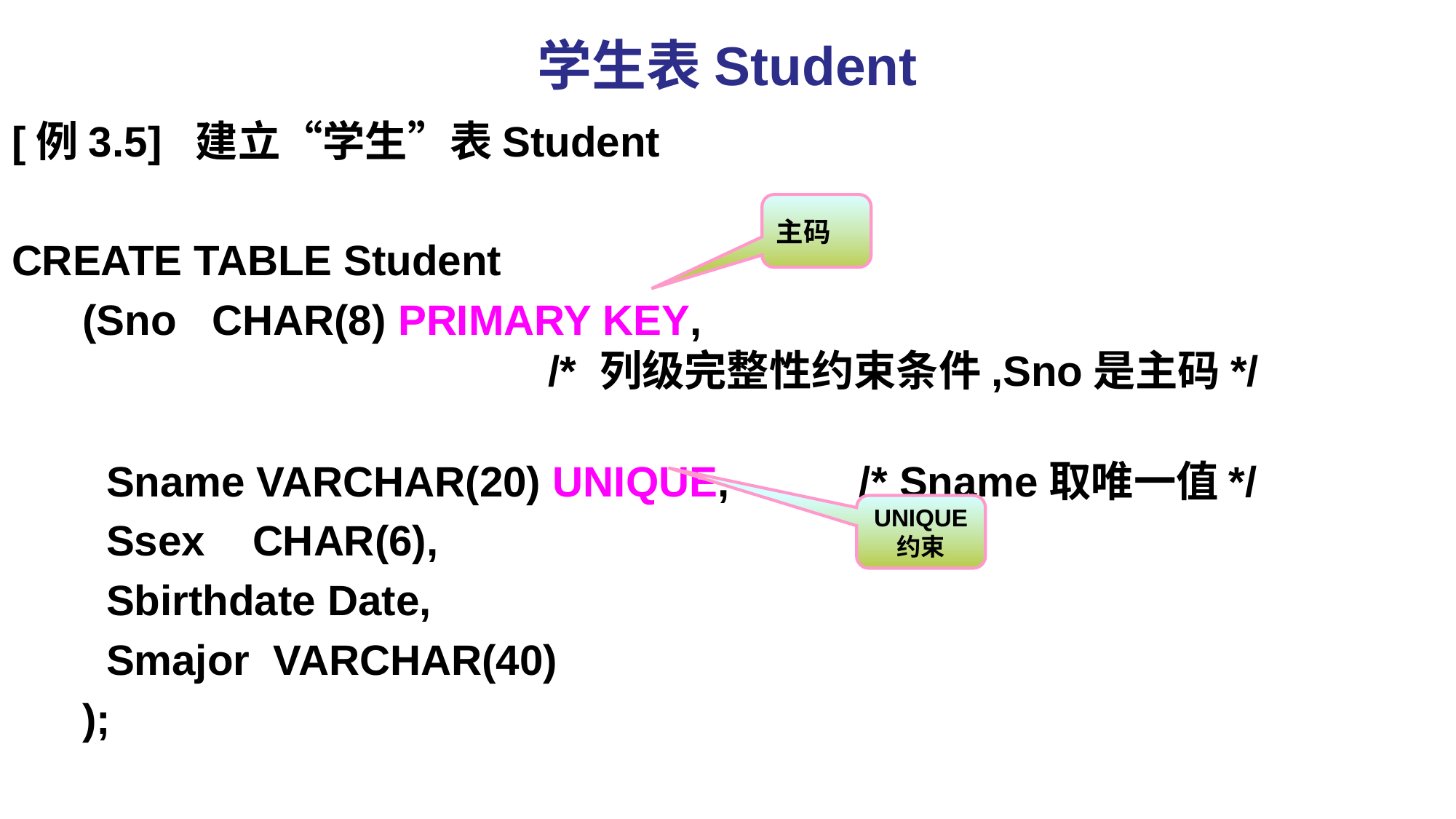

学生表Student
[例3.5]  建立“学生”表Student

CREATE TABLE Student
      (Sno   CHAR(8) PRIMARY KEY,
                                          /* 列级完整性约束条件,Sno是主码*/
        Sname VARCHAR(20) UNIQUE,           /* Sname取唯一值*/
        Ssex    CHAR(6),
        Sbirthdate Date,
        Smajor  VARCHAR(40)
      );
主码
UNIQUE
约束